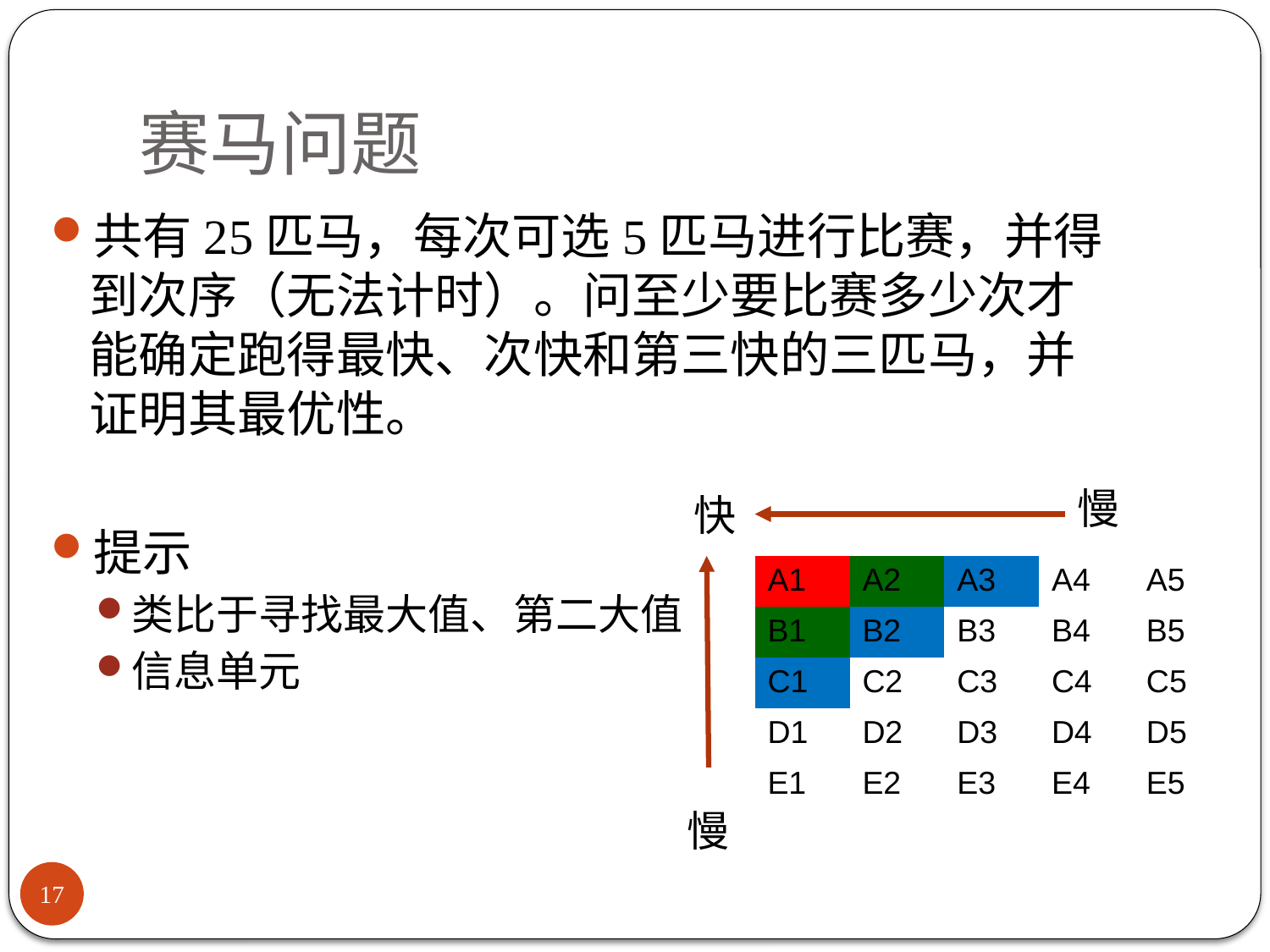

# 赛马问题
共有25匹马，每次可选5匹马进行比赛，并得到次序（无法计时）。问至少要比赛多少次才能确定跑得最快、次快和第三快的三匹马，并证明其最优性。

提示
类比于寻找最大值、第二大值
信息单元
慢
快
| A1 | A2 | A3 | A4 | A5 |
| --- | --- | --- | --- | --- |
| B1 | B2 | B3 | B4 | B5 |
| C1 | C2 | C3 | C4 | C5 |
| D1 | D2 | D3 | D4 | D5 |
| E1 | E2 | E3 | E4 | E5 |
慢
17